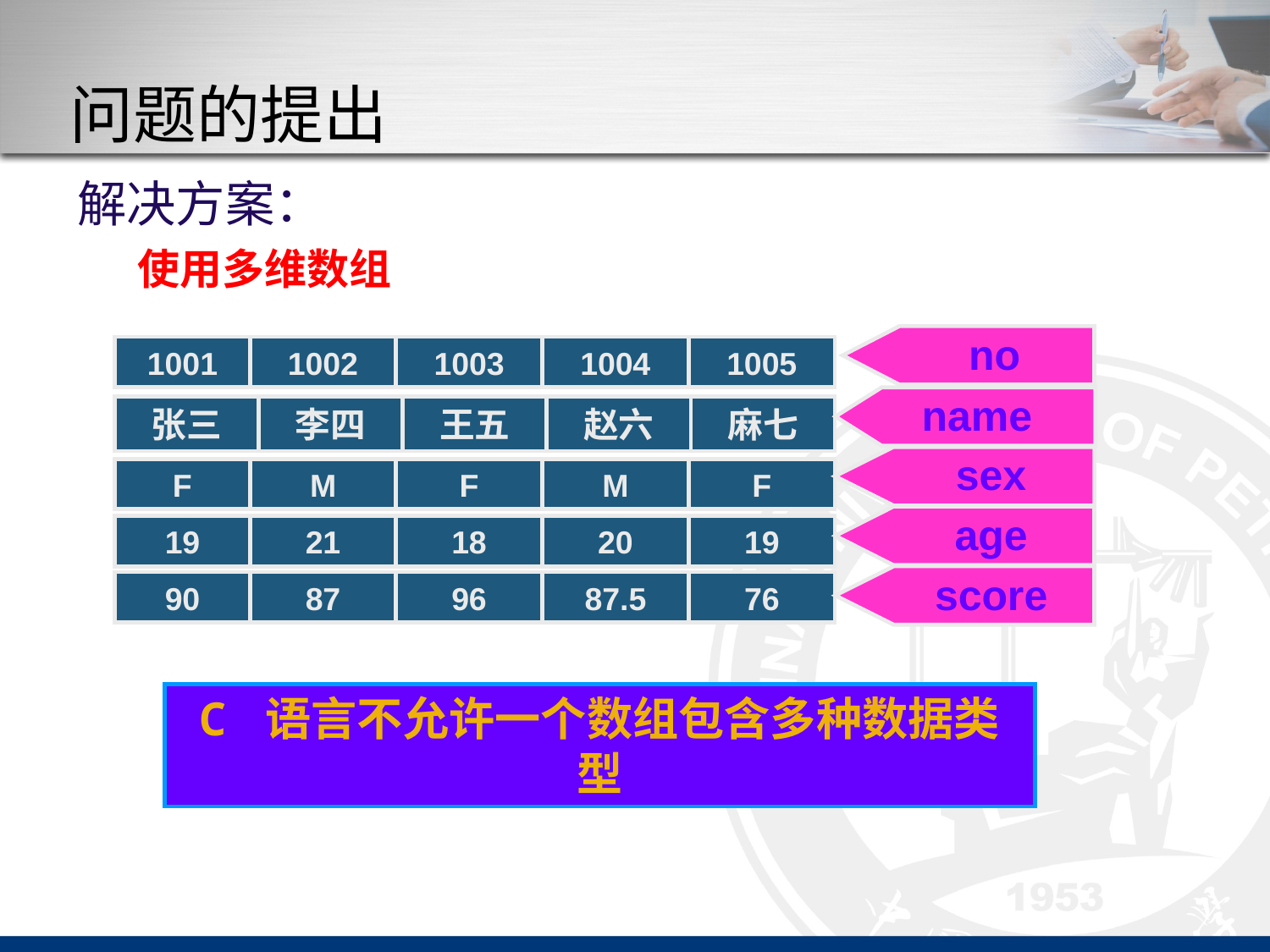

# 问题的提出
解决方案：
使用多维数组
no
name
sex
age
score
1001
1002
1003
1004
1005
张三
李四
王五
赵六
麻七
F
M
F
M
F
19
21
18
20
19
90
87
96
87.5
76
C 语言不允许一个数组包含多种数据类型